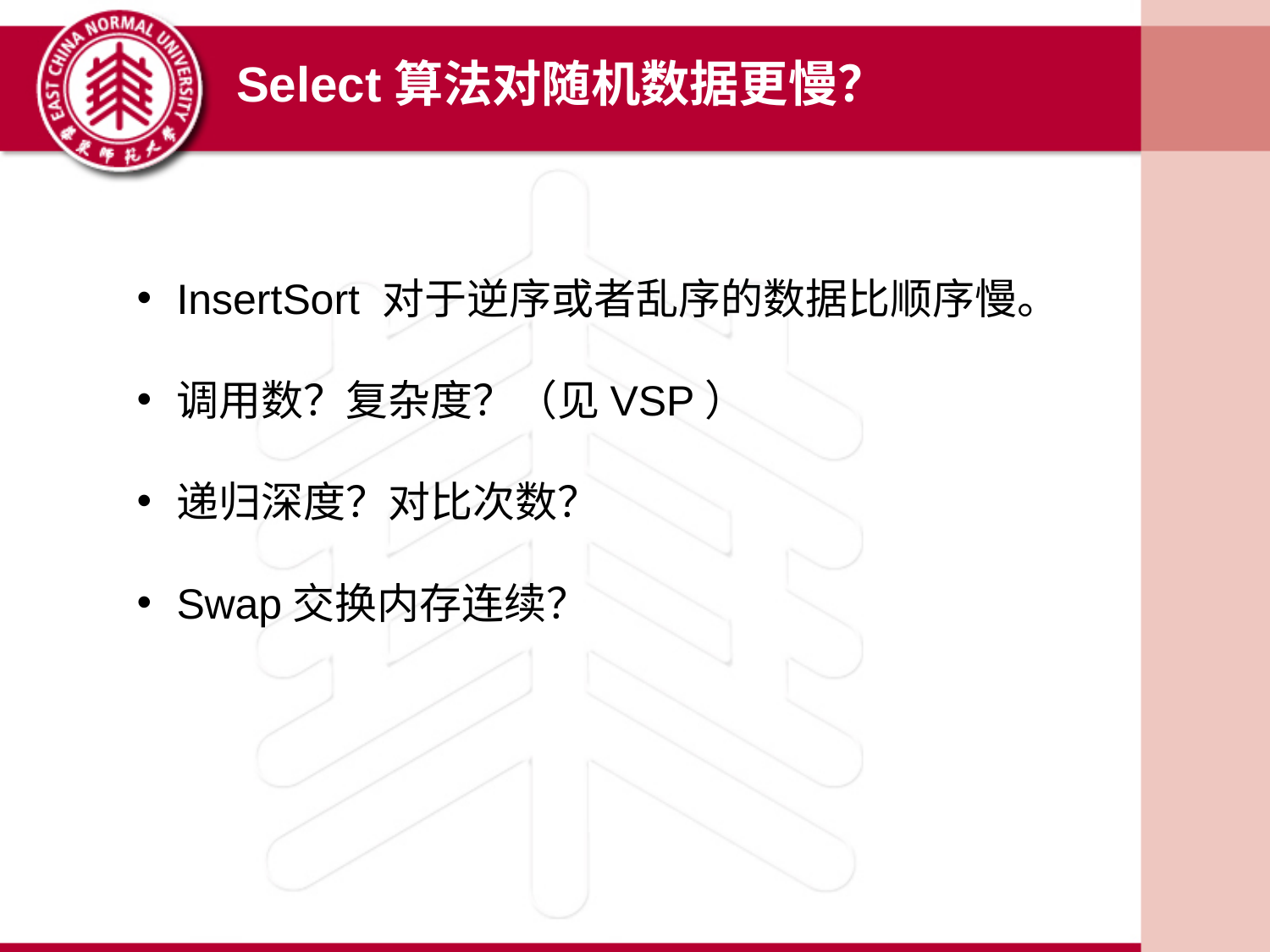

Select算法对随机数据更慢？
InsertSort 对于逆序或者乱序的数据比顺序慢。

调用数？复杂度？（见VSP）

递归深度？对比次数？

Swap交换内存连续？